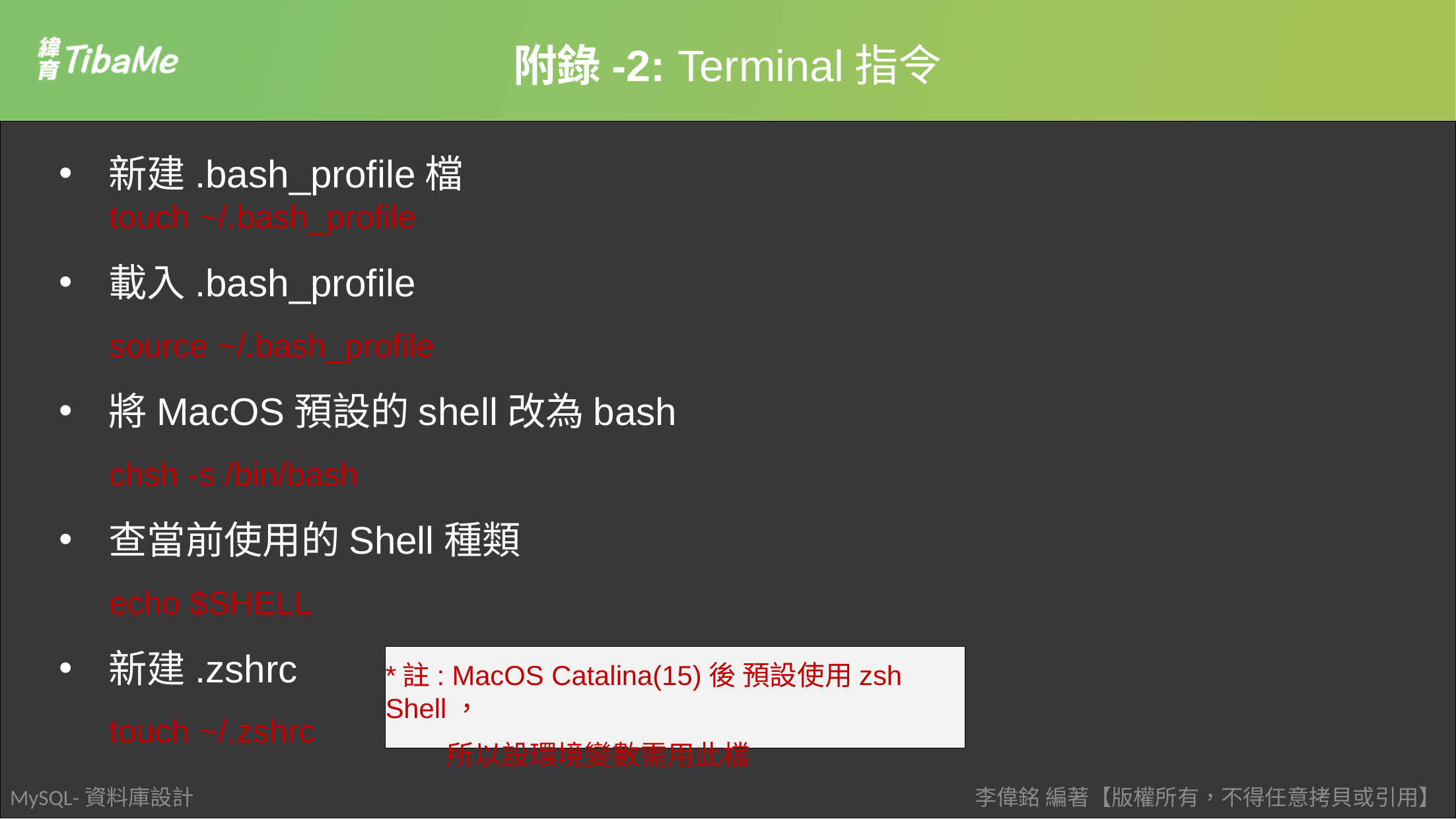

附錄-2: Terminal指令
新建.bash_profile檔
touch ~/.bash_profile
載入.bash_profile
source ~/.bash_profile
將MacOS預設的shell改為bash
chsh -s /bin/bash
查當前使用的Shell種類
echo $SHELL
新建.zshrc
touch ~/.zshrc
*註: MacOS Catalina(15)後 預設使用zsh Shell，
         所以設環境變數需用此檔
MySQL-資料庫設計
李偉銘 編著【版權所有，不得任意拷貝或引用】